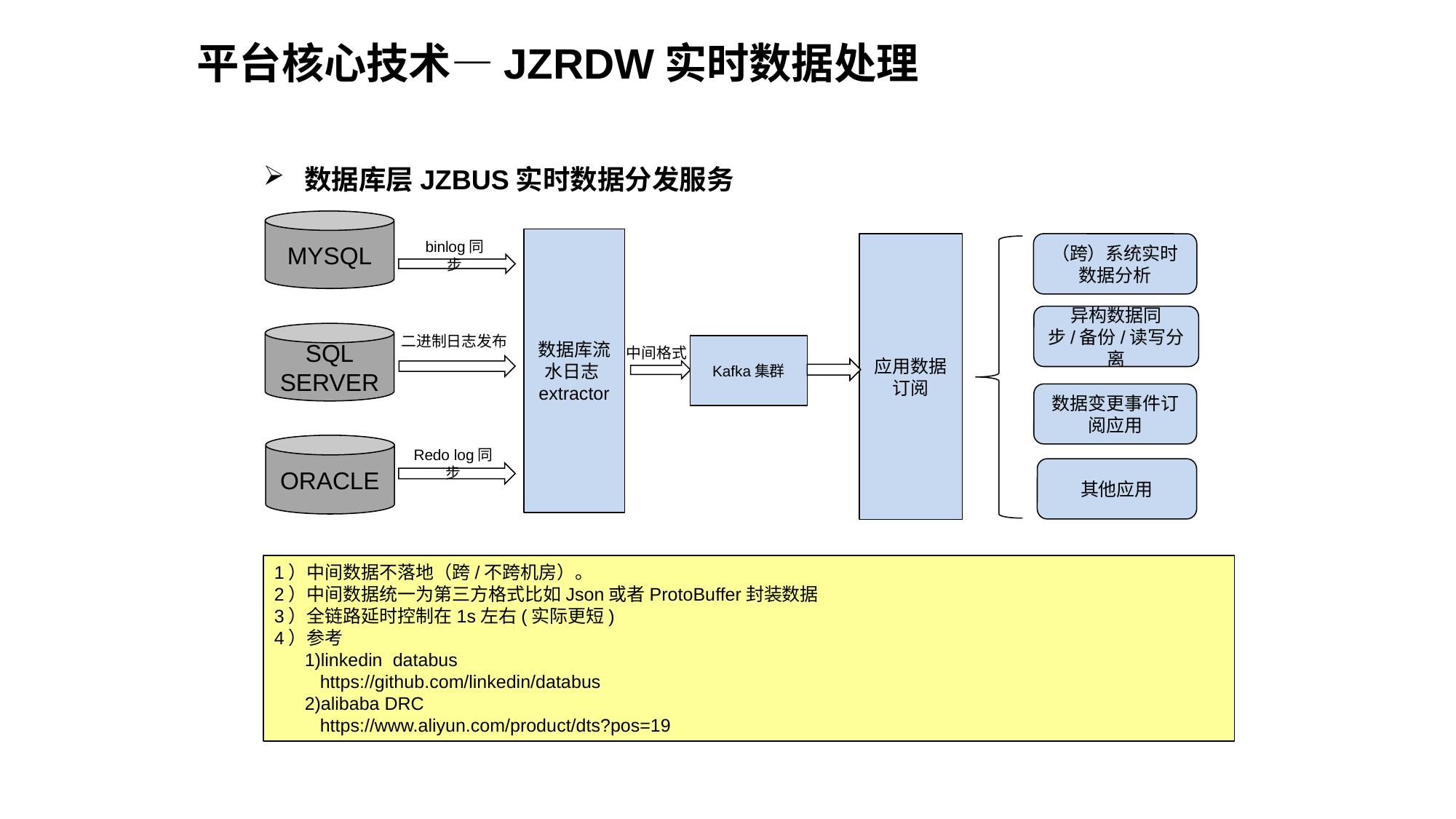

平台核心技术—JZRDW实时数据处理
数据库层JZBUS实时数据分发服务
MYSQL
数据库流水日志extractor
binlog同步
应用数据订阅
（跨）系统实时数据分析

异构数据同步/备份/读写分离
SQL
SERVER
二进制日志发布
Kafka集群
中间格式

数据变更事件订阅应用
ORACLE
Redo log同步
其他应用

1）中间数据不落地（跨/不跨机房）。
2）中间数据统一为第三方格式比如Json或者ProtoBuffer封装数据
3）全链路延时控制在1s左右(实际更短)
4）参考
      1)linkedin  databus
         https://github.com/linkedin/databus
      2)alibaba DRC
         https://www.aliyun.com/product/dts?pos=19